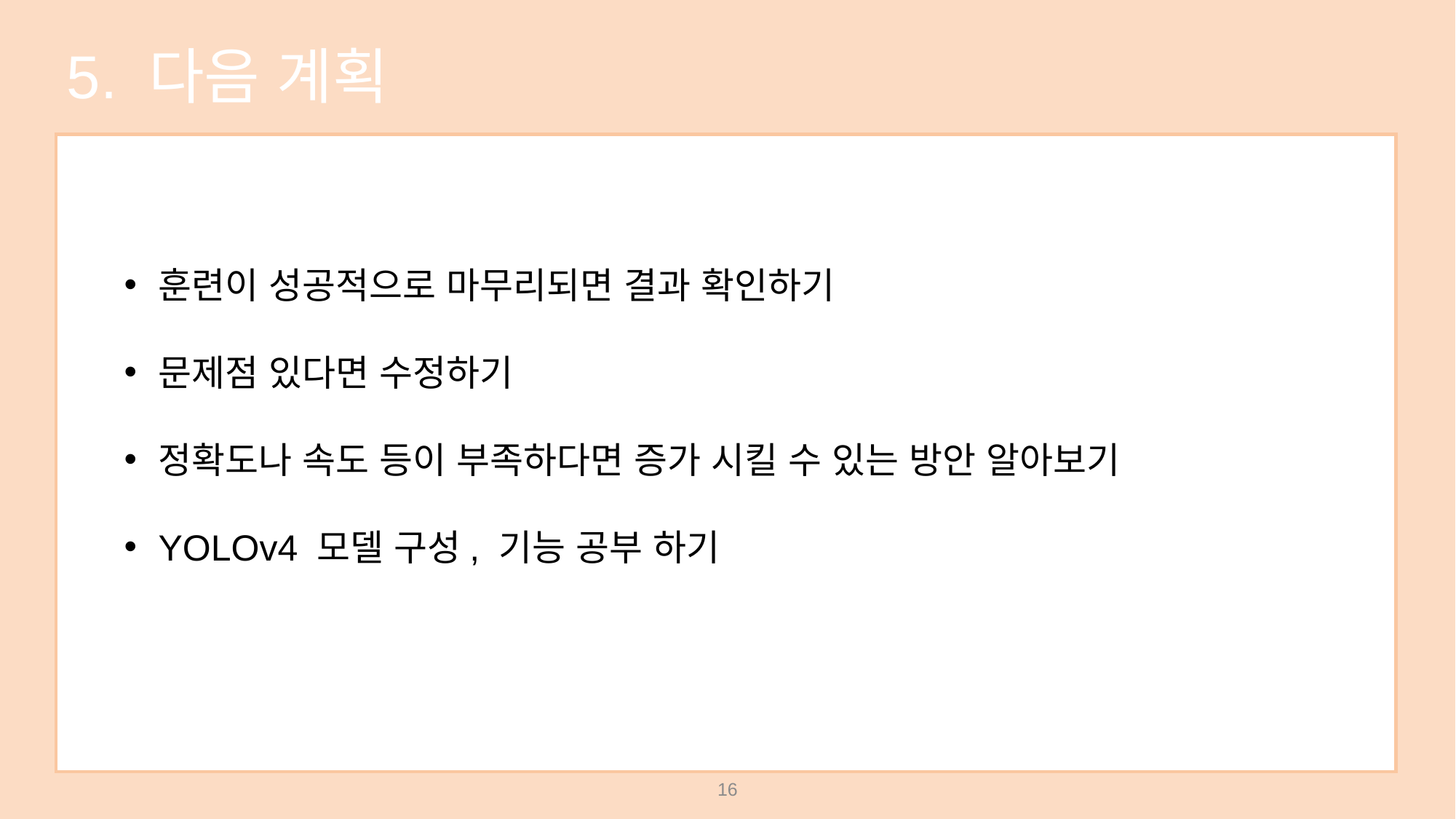

5. 다음 계획

훈련이 성공적으로 마무리되면 결과 확인하기
문제점 있다면 수정하기
정확도나 속도 등이 부족하다면 증가 시킬 수 있는 방안 알아보기
YOLOv4 모델 구성, 기능 공부 하기
16